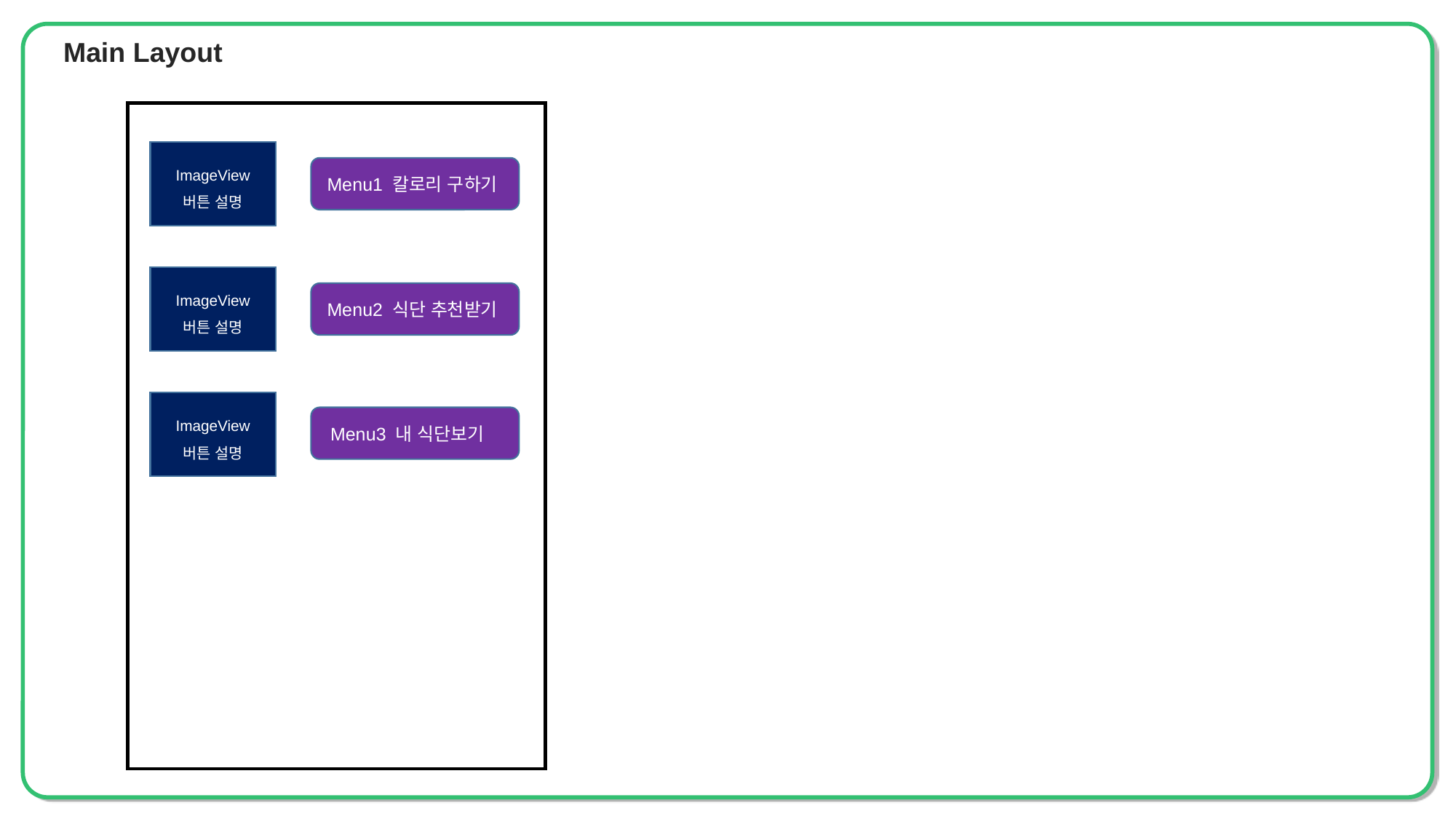

Main Layout

ImageView
버튼 설명
Menu1 칼로리 구하기
ImageView
버튼 설명
Menu2 식단 추천받기
ImageView
버튼 설명
Menu3 내 식단보기